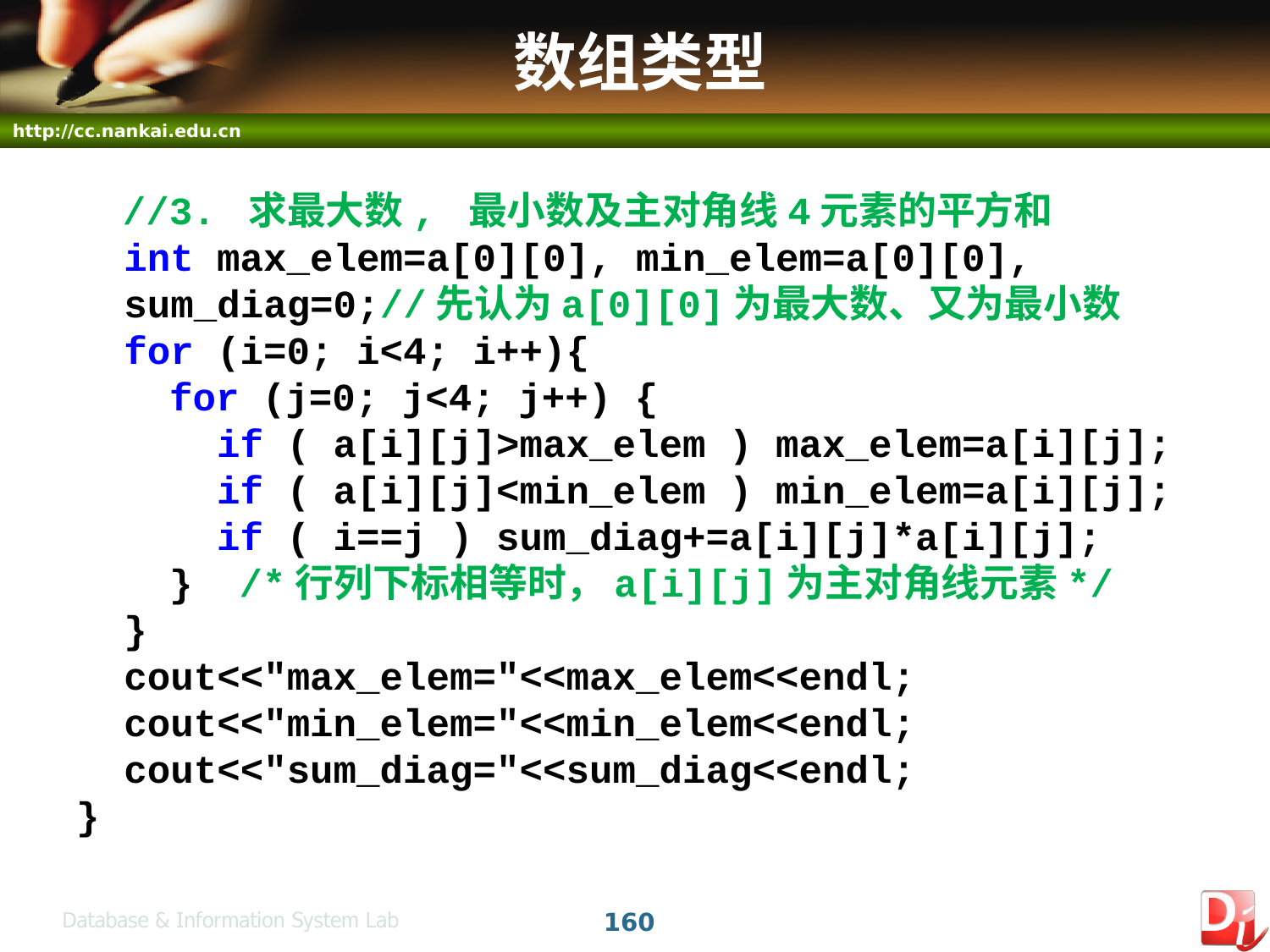

# 数组类型
  //3. 求最大数, 最小数及主对角线4元素的平方和
	int max_elem=a[0][0], min_elem=a[0][0], sum_diag=0;//先认为a[0][0]为最大数、又为最小数
	for (i=0; i<4; i++){
    for (j=0; j<4; j++) {
	    if ( a[i][j]>max_elem ) max_elem=a[i][j];
	    if ( a[i][j]<min_elem ) min_elem=a[i][j];
	    if ( i==j ) sum_diag+=a[i][j]*a[i][j];
    }  /*行列下标相等时，a[i][j]为主对角线元素*/
	}
	cout<<"max_elem="<<max_elem<<endl;
	cout<<"min_elem="<<min_elem<<endl;
	cout<<"sum_diag="<<sum_diag<<endl;
}

160
Database & Information System Lab